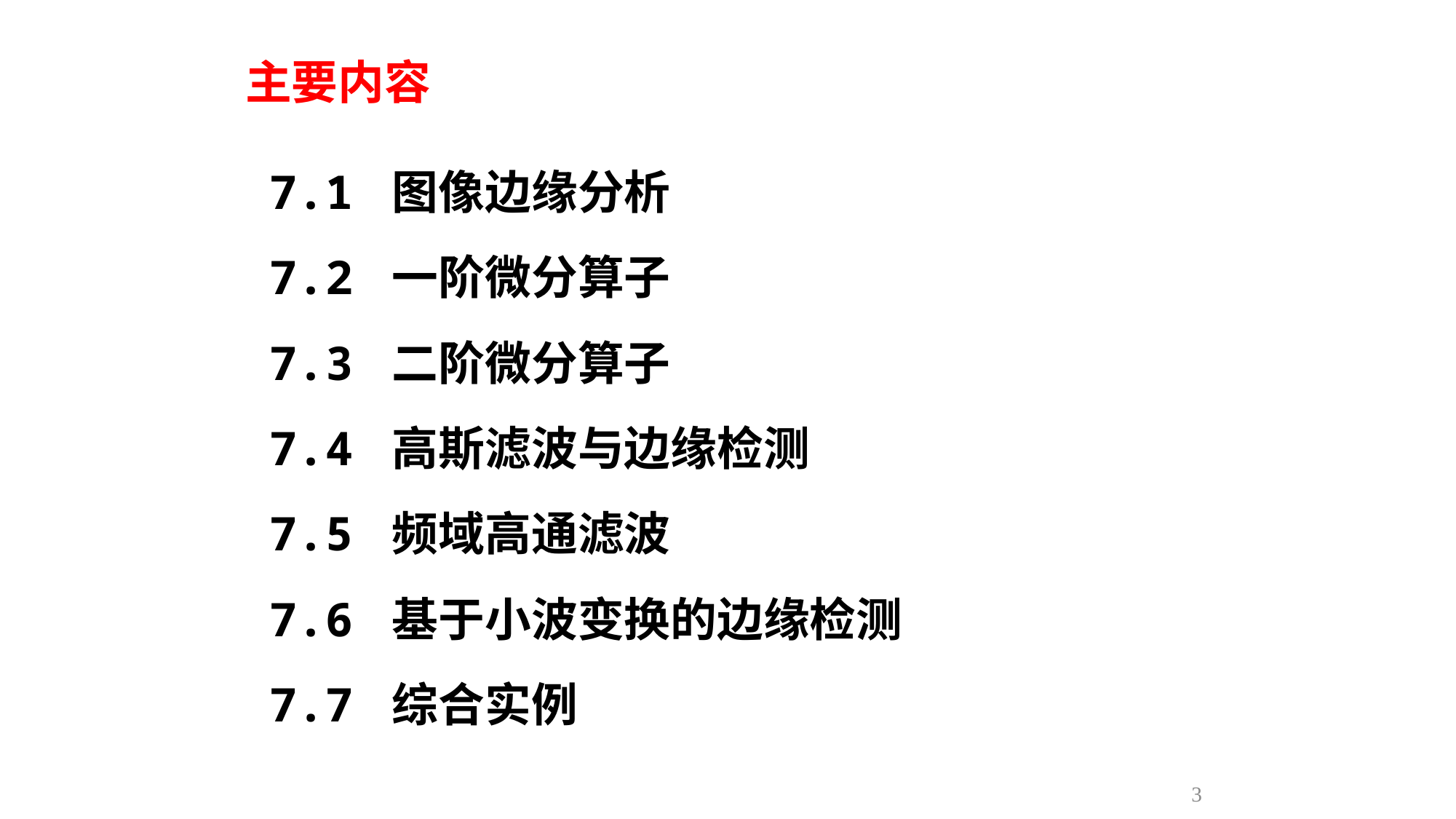

主要内容
7.1 图像边缘分析
7.2 一阶微分算子
7.3 二阶微分算子
7.4 高斯滤波与边缘检测
7.5 频域高通滤波
7.6 基于小波变换的边缘检测
7.7 综合实例
3